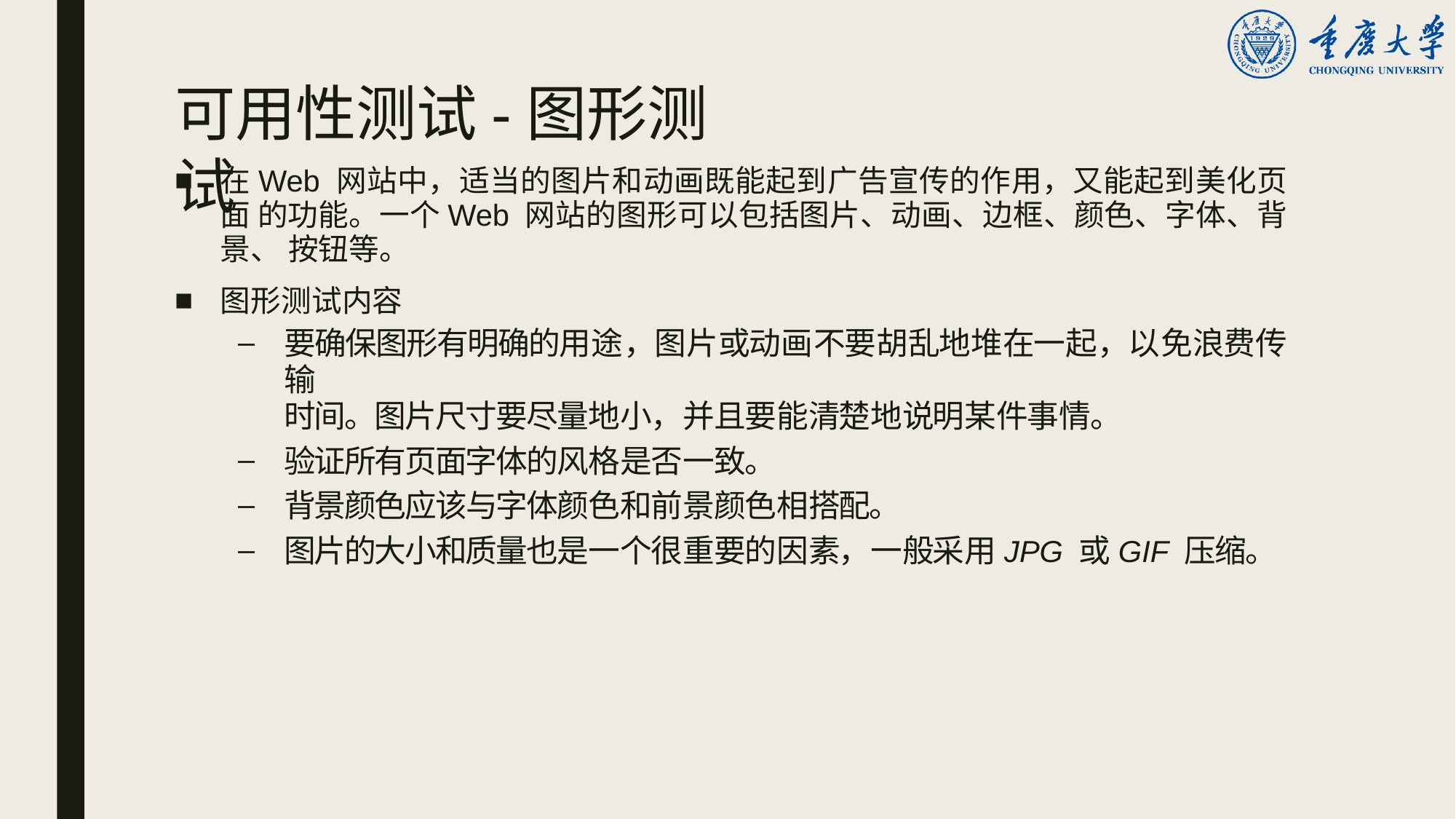

# 可用性测试-图形测试
在Web 网站中，适当的图片和动画既能起到广告宣传的作用，又能起到美化页面 的功能。一个Web 网站的图形可以包括图片、动画、边框、颜色、字体、背景、 按钮等。
图形测试内容
要确保图形有明确的用途，图片或动画不要胡乱地堆在一起，以免浪费传输
时间。图片尺寸要尽量地小，并且要能清楚地说明某件事情。
验证所有页面字体的风格是否一致。
背景颜色应该与字体颜色和前景颜色相搭配。
图片的大小和质量也是一个很重要的因素，一般采用JPG 或GIF 压缩。